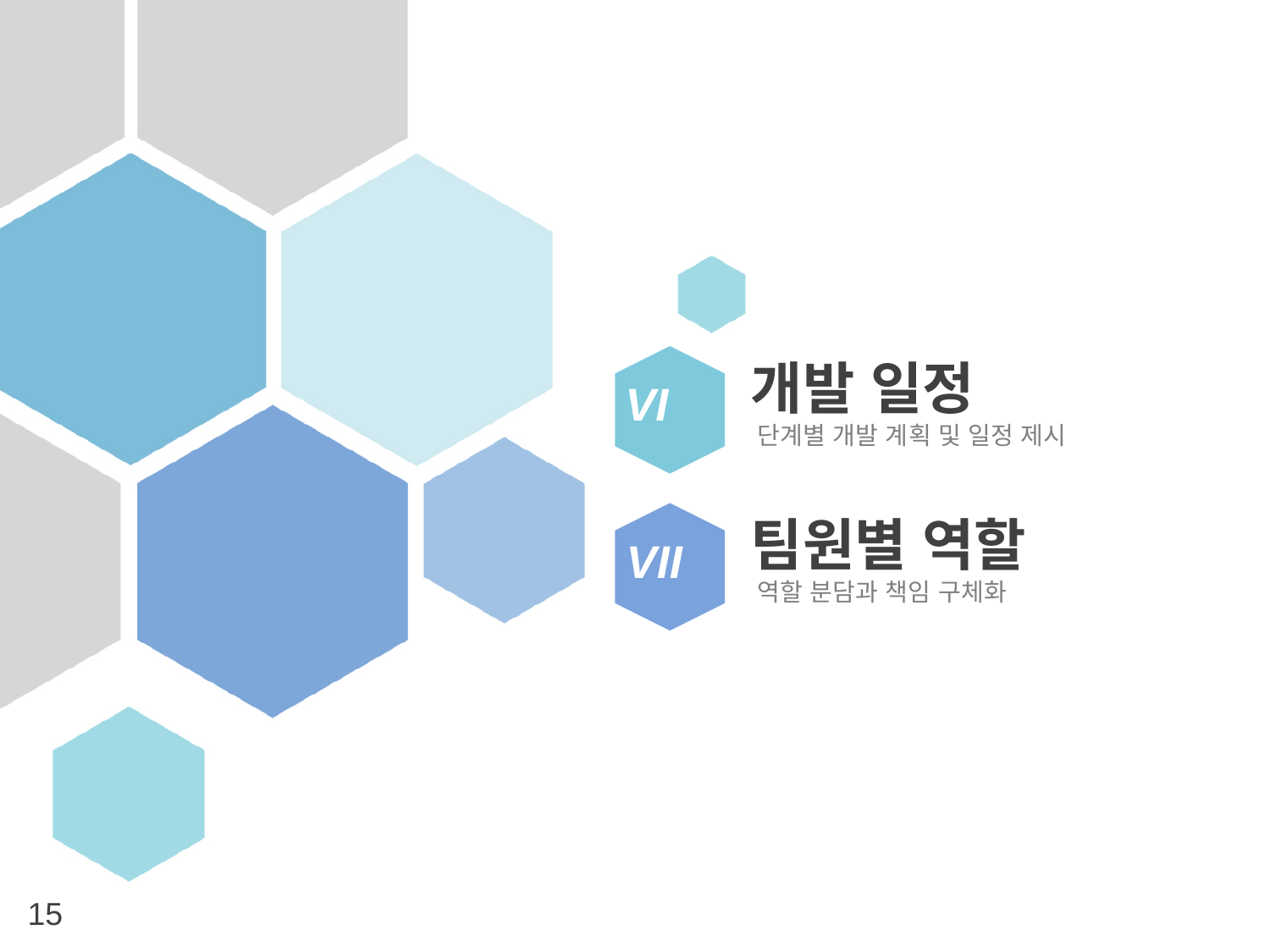

개발 일정

VI
단계별 개발 계획 및 일정 제시
팀원별 역할

VII
역할 분담과 책임 구체화
15